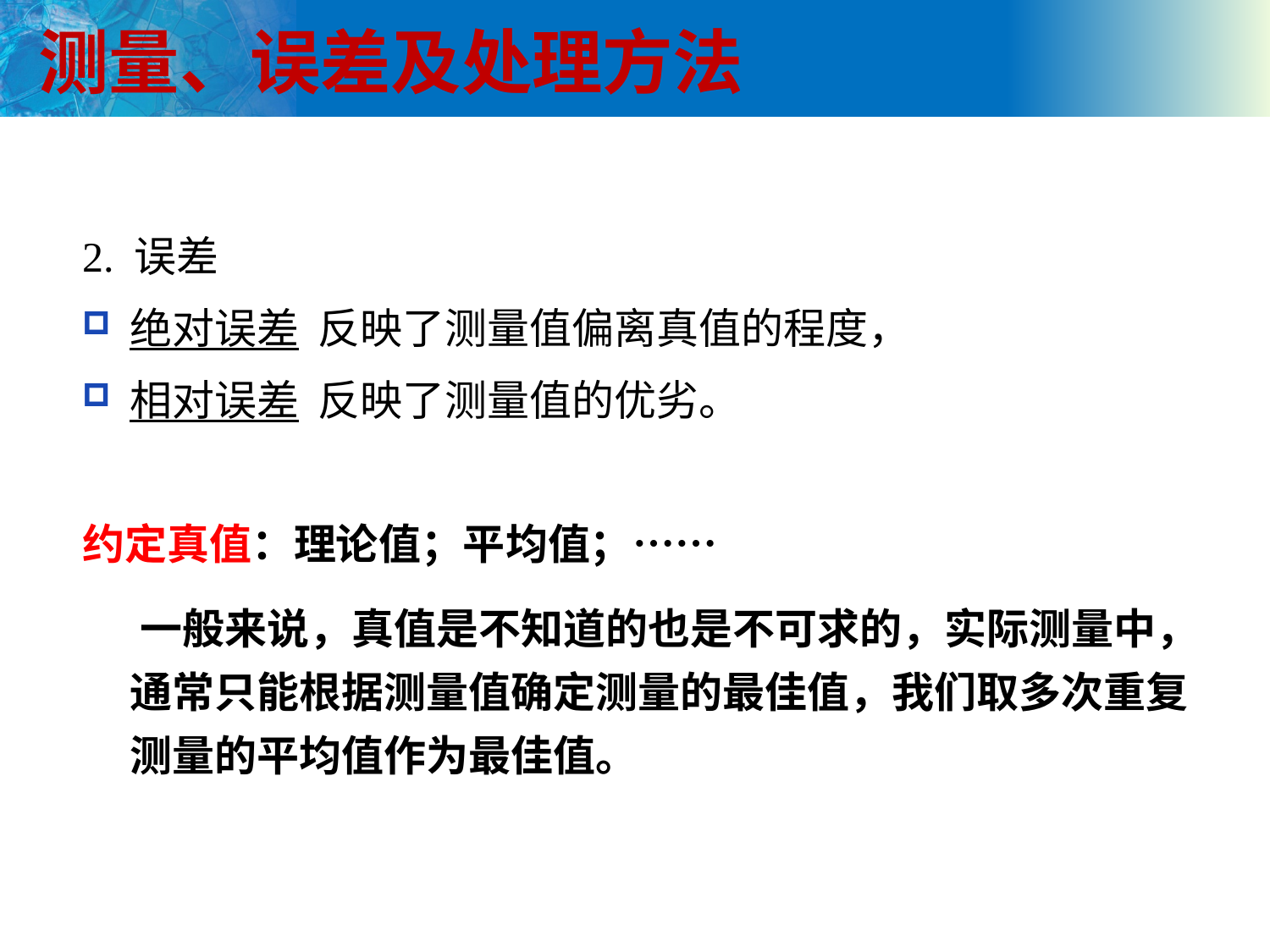

# 测量、误差及处理方法
2. 误差
绝对误差  反映了测量值偏离真值的程度，
相对误差  反映了测量值的优劣。

约定真值：理论值；平均值；……
     一般来说，真值是不知道的也是不可求的，实际测量中，通常只能根据测量值确定测量的最佳值，我们取多次重复测量的平均值作为最佳值。

41